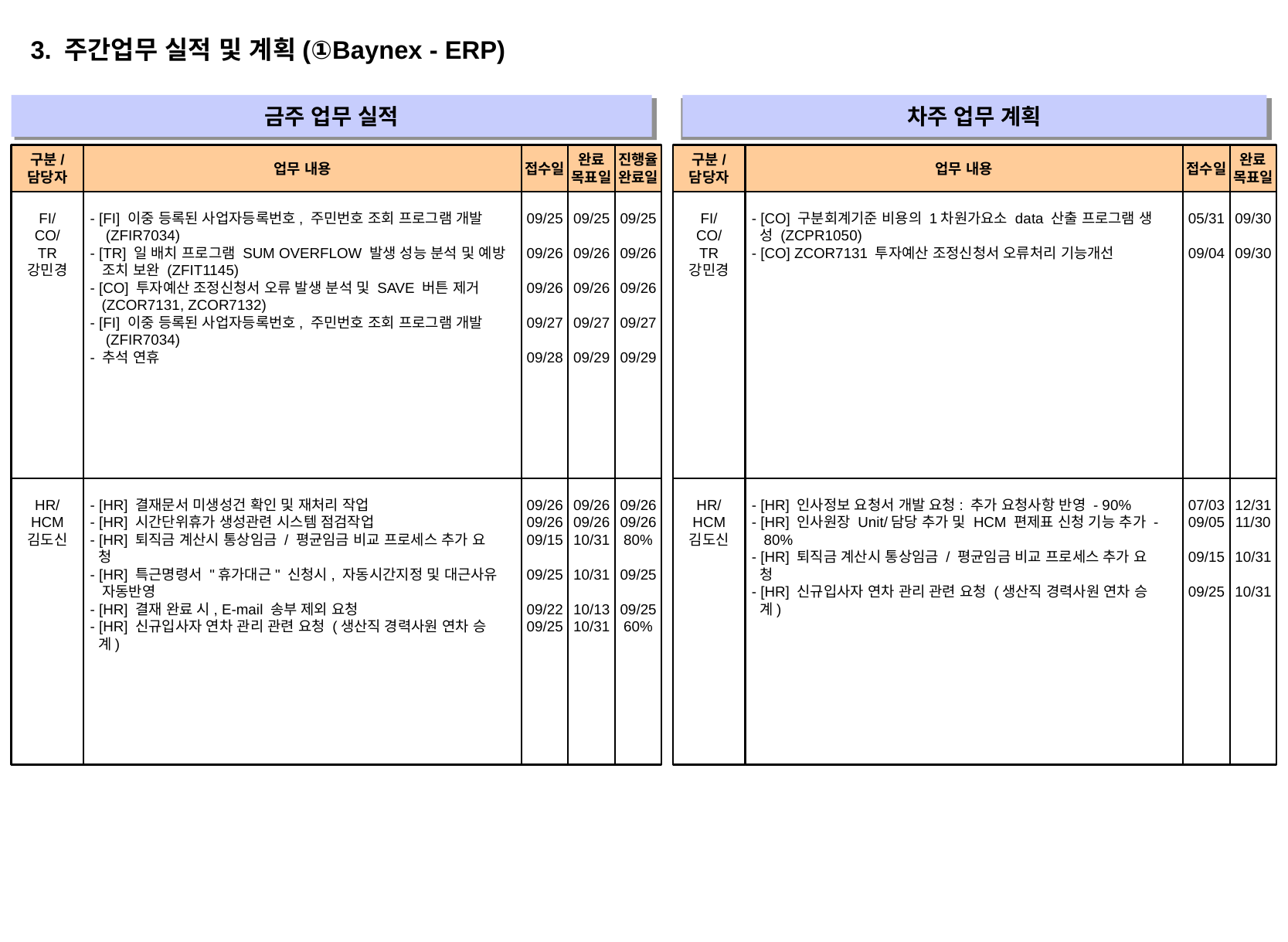

3. 주간업무 실적 및 계획(①Baynex - ERP)
금주 업무 실적
차주 업무 계획
" "
" "
구분/
담당자
업무 내용
접수일
완료
목표일
진행율
완료일
구분/
담당자
업무 내용
접수일
완료
목표일
FI/
CO/
TR
강민경

- [FI] 이중 등록된 사업자등록번호, 주민번호 조회 프로그램 개발
   (ZFIR7034)
- [TR] 일 배치 프로그램 SUM OVERFLOW 발생 성능 분석 및 예방
   조치 보완 (ZFIT1145)
- [CO] 투자예산 조정신청서 오류 발생 분석 및 SAVE 버튼 제거
  (ZCOR7131, ZCOR7132)
- [FI] 이중 등록된 사업자등록번호, 주민번호 조회 프로그램 개발
   (ZFIR7034)
- 추석 연휴
09/25
09/26
09/26
09/27
09/28
09/25
09/26
09/26
09/27
09/29
09/25
09/26
09/26
09/27
09/29
FI/
CO/
TR
강민경

- [CO] 구분회계기준 비용의 1차원가요소 data 산출 프로그램 생
  성 (ZCPR1050)
- [CO] ZCOR7131 투자예산 조정신청서 오류처리 기능개선
05/31
09/04
09/30
09/30
HR/
HCM
김도신

- [HR] 결재문서 미생성건 확인 및 재처리 작업
- [HR] 시간단위휴가 생성관련 시스템 점검작업
- [HR] 퇴직금 계산시 통상임금 / 평균임금 비교 프로세스 추가 요
  청
- [HR] 특근명령서 "휴가대근" 신청시, 자동시간지정 및 대근사유
   자동반영
- [HR] 결재 완료 시, E-mail 송부 제외 요청
- [HR] 신규입사자 연차 관리 관련 요청 (생산직 경력사원 연차 승
  계)
09/26
09/26
09/15
09/25
09/22
09/25
09/26
09/26
10/31
10/31
10/13
10/31
09/26
09/26
80%
09/25
09/25
60%
HR/
HCM
김도신

- [HR] 인사정보 요청서 개발 요청: 추가 요청사항 반영 - 90%
- [HR] 인사원장 Unit/담당 추가 및 HCM 편제표 신청 기능 추가 -
   80%
- [HR] 퇴직금 계산시 통상임금 / 평균임금 비교 프로세스 추가 요
  청
- [HR] 신규입사자 연차 관리 관련 요청 (생산직 경력사원 연차 승
  계)
07/03
09/05
09/15
09/25
12/31
11/30
10/31
10/31